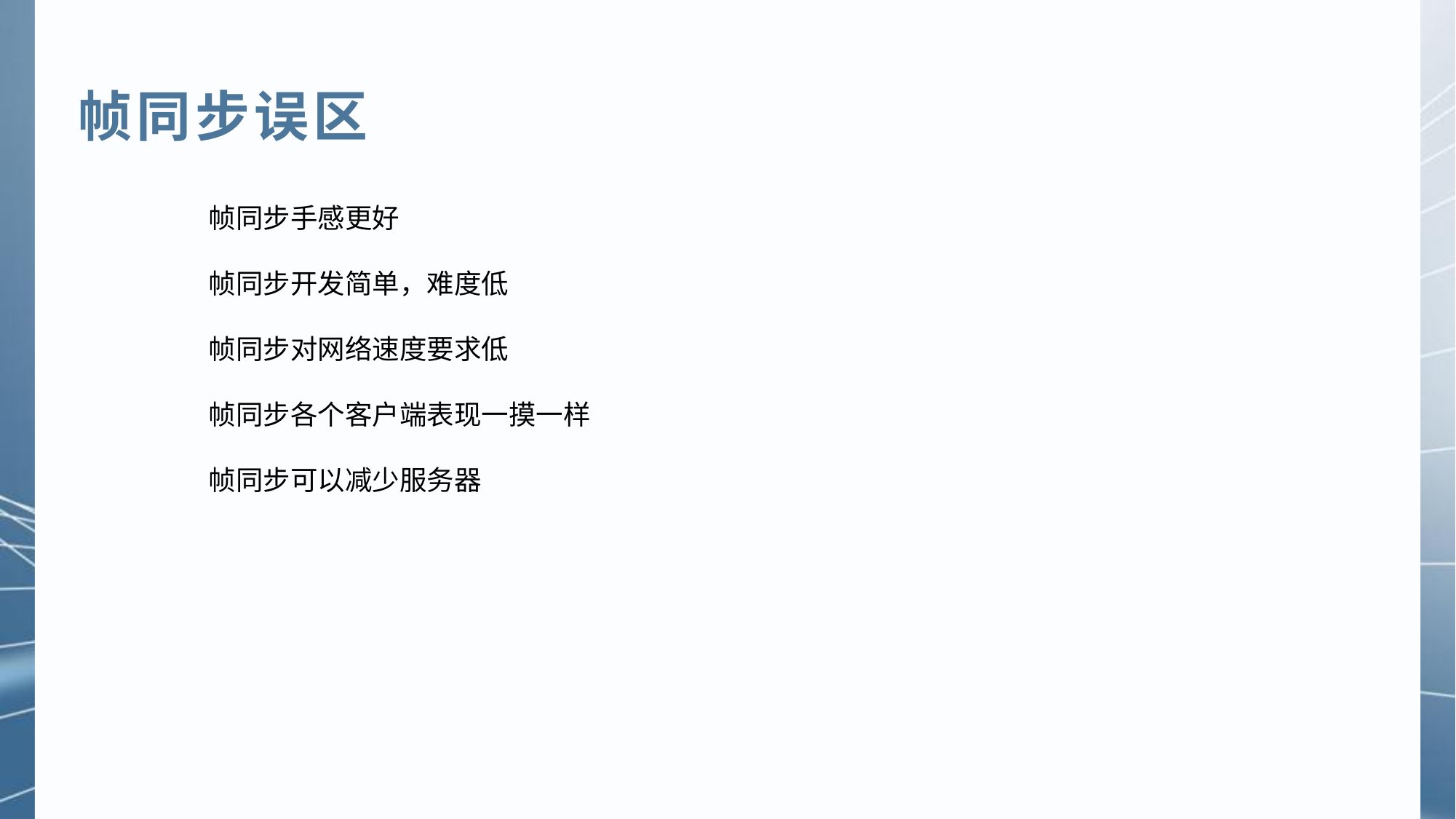

帧同步误区
帧同步手感更好

帧同步开发简单，难度低

帧同步对网络速度要求低

帧同步各个客户端表现一摸一样

帧同步可以减少服务器